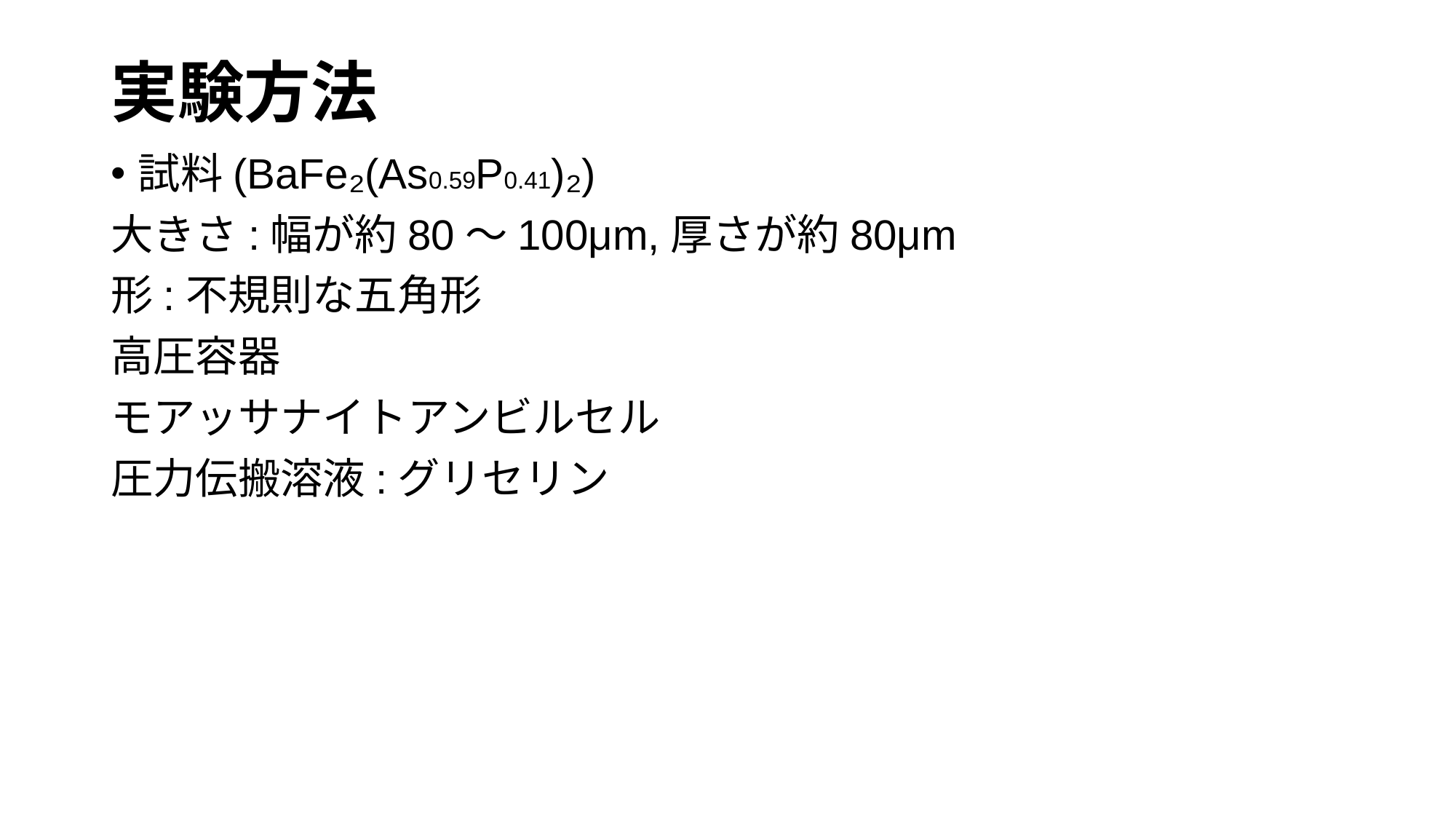

# 実験方法
試料(BaFe₂(As0.59P0.41)₂)
大きさ:幅が約80～100μm,厚さが約80μm
形:不規則な五角形
高圧容器
モアッサナイトアンビルセル
圧力伝搬溶液:グリセリン